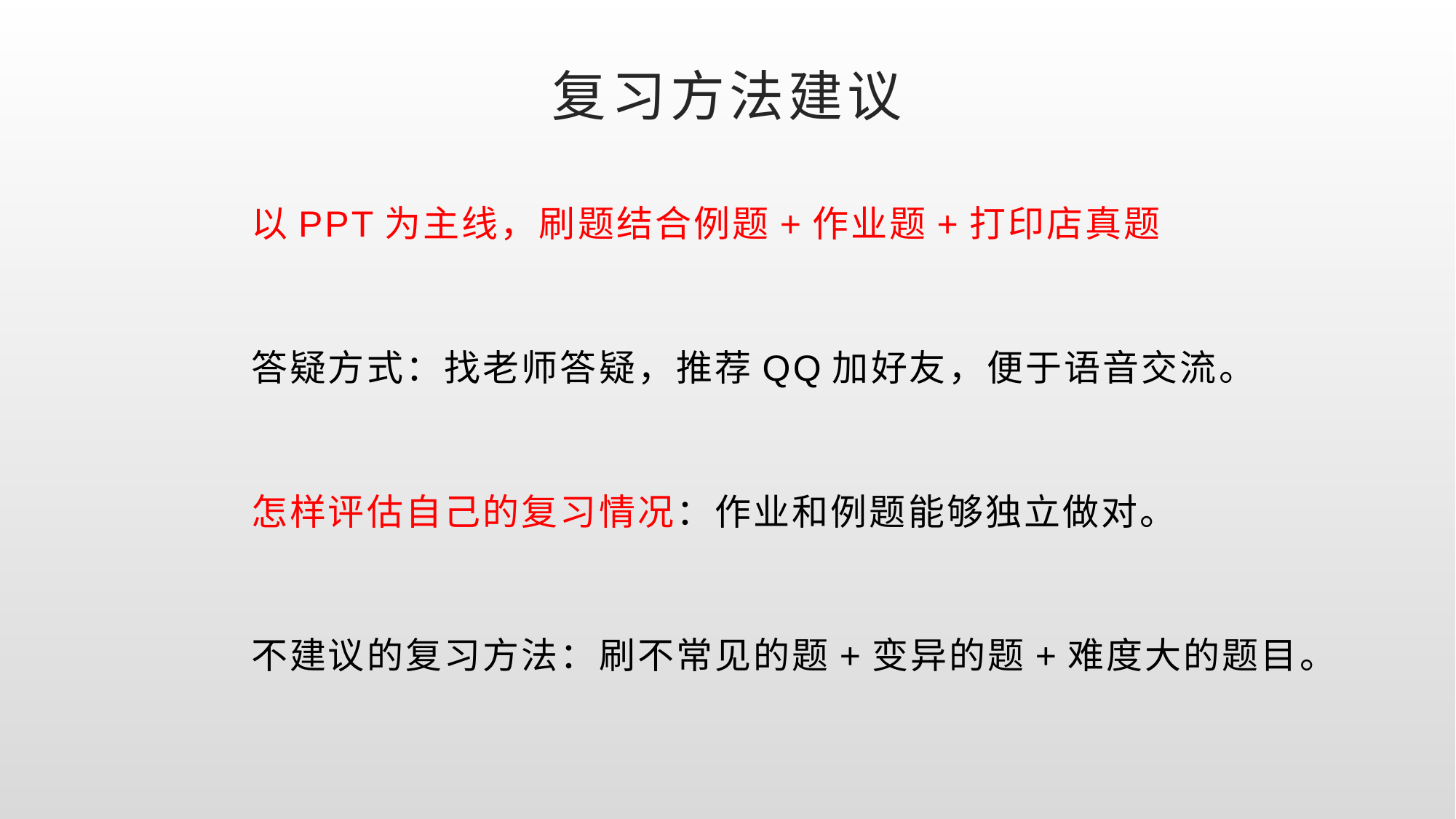

# 复习方法建议
以PPT为主线，刷题结合例题+作业题+打印店真题

答疑方式：找老师答疑，推荐QQ加好友，便于语音交流。

怎样评估自己的复习情况：作业和例题能够独立做对。

不建议的复习方法：刷不常见的题+变异的题+难度大的题目。